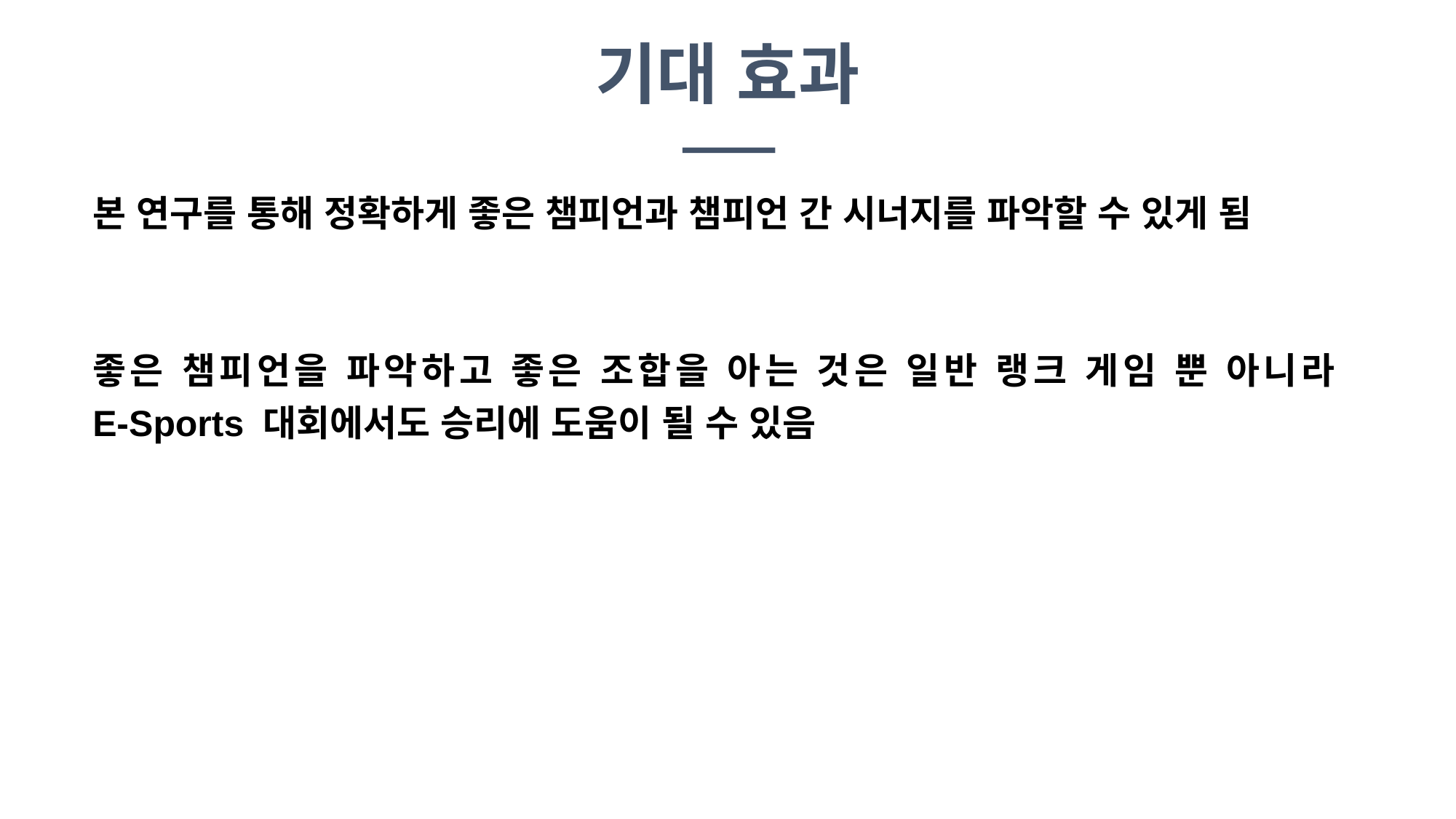

기대 효과

본 연구를 통해 정확하게 좋은 챔피언과 챔피언 간 시너지를 파악할 수 있게 됨

좋은 챔피언을 파악하고 좋은 조합을 아는 것은 일반 랭크 게임 뿐 아니라
E-Sports 대회에서도 승리에 도움이 될 수 있음